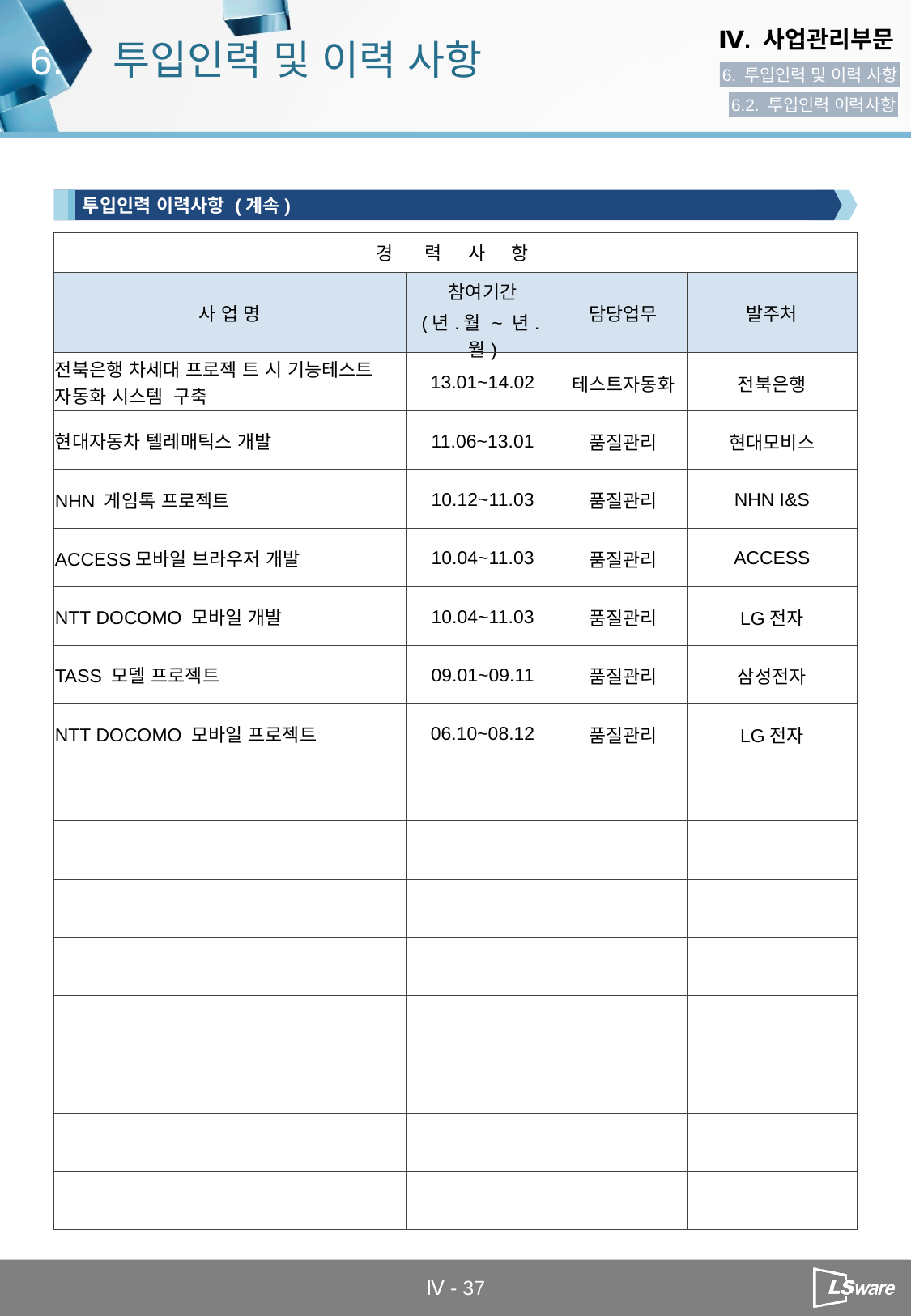

6.
투입인력 및 이력 사항
6. 투입인력 및 이력 사항
6.2. 투입인력 이력사항

투입인력 이력사항 (계속)
| 경 력 사 항 |  |  |  |
| --- | --- | --- | --- |
| 사 업 명 | 참여기간 (년.월 ~ 년.월) | 담당업무 | 발주처 |
| 전북은행 차세대 프로젝 트 시 기능테스트 자동화 시스템 구축 | 13.01~14.02 | 테스트자동화 | 전북은행 |
| 현대자동차 텔레매틱스 개발 | 11.06~13.01 | 품질관리 | 현대모비스 |
| NHN 게임톡 프로젝트 | 10.12~11.03 | 품질관리 | NHN I&S |
| ACCESS모바일 브라우저 개발 | 10.04~11.03 | 품질관리 | ACCESS |
| NTT DOCOMO 모바일 개발 | 10.04~11.03 | 품질관리 | LG전자 |
| TASS 모델 프로젝트 | 09.01~09.11 | 품질관리 | 삼성전자 |
| NTT DOCOMO 모바일 프로젝트 | 06.10~08.12 | 품질관리 | LG전자 |
|  |  |  |  |
|  |  |  |  |
|  |  |  |  |
|  |  |  |  |
|  |  |  |  |
|  |  |  |  |
|  |  |  |  |
|  |  |  |  |